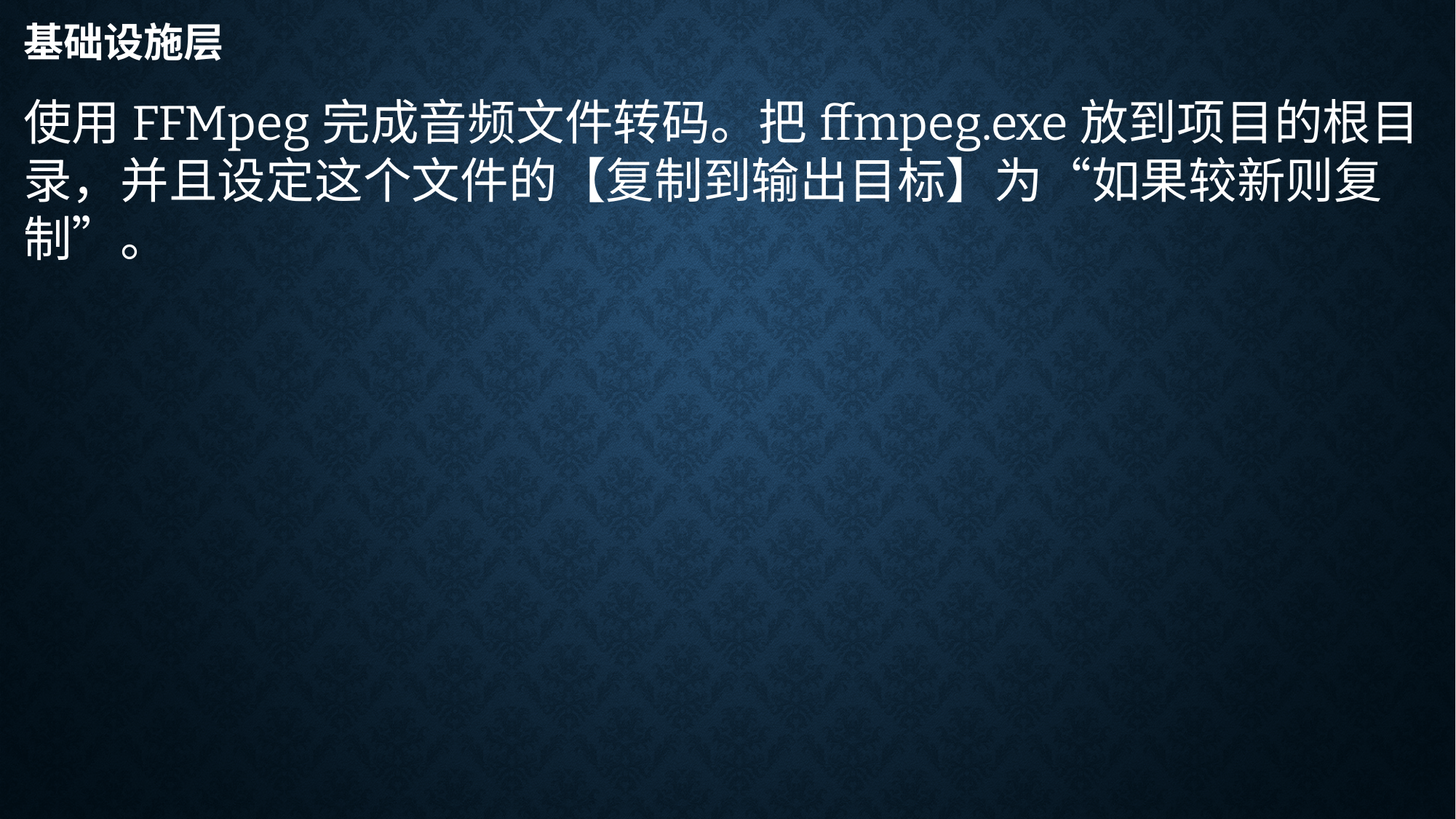

# 基础设施层
使用FFMpeg完成音频文件转码。把ffmpeg.exe放到项目的根目录，并且设定这个文件的【复制到输出目标】为“如果较新则复制”。